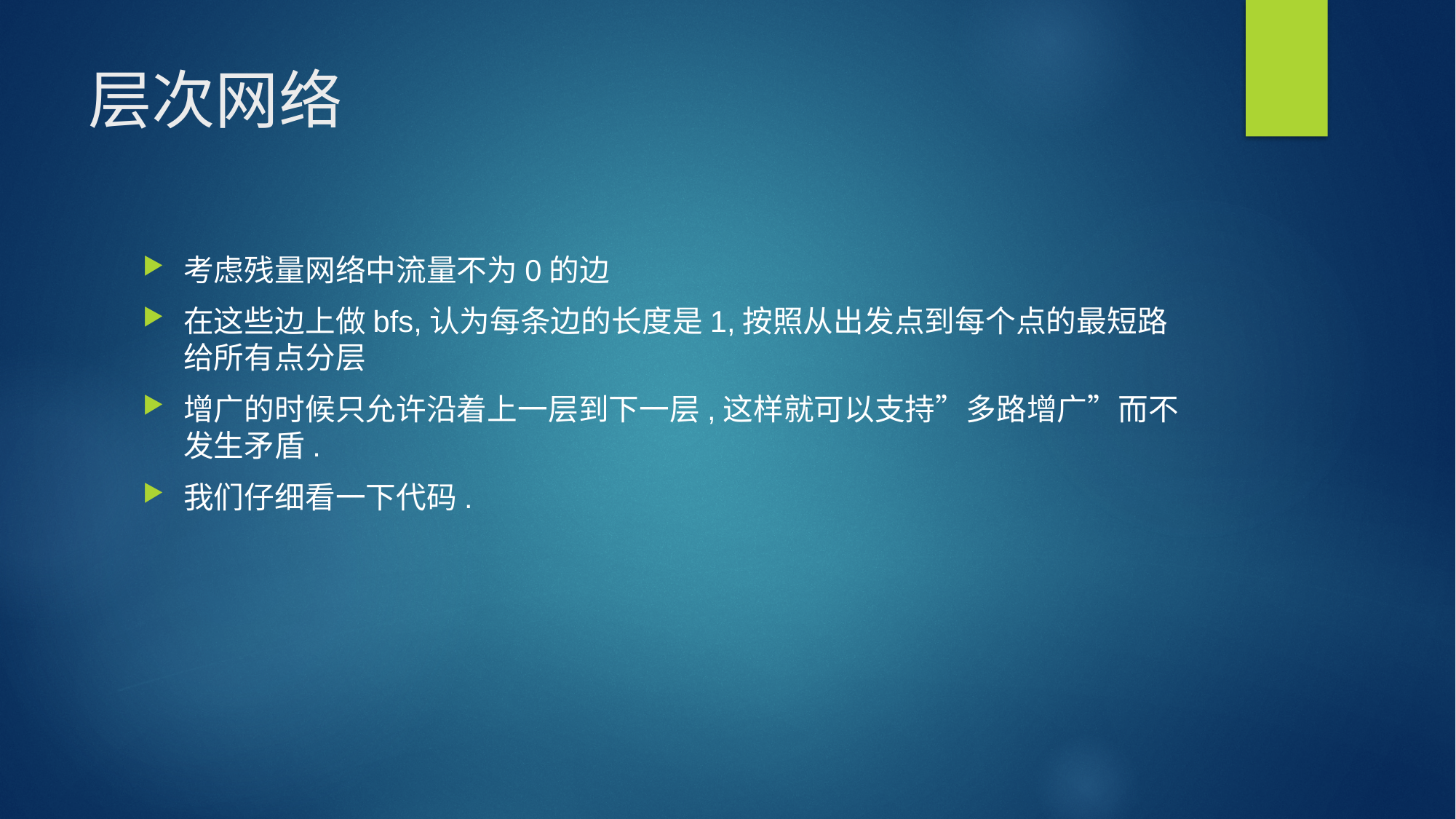

# 层次网络
考虑残量网络中流量不为0的边
在这些边上做bfs,认为每条边的长度是1,按照从出发点到每个点的最短路给所有点分层
增广的时候只允许沿着上一层到下一层,这样就可以支持”多路增广”而不发生矛盾.
我们仔细看一下代码.